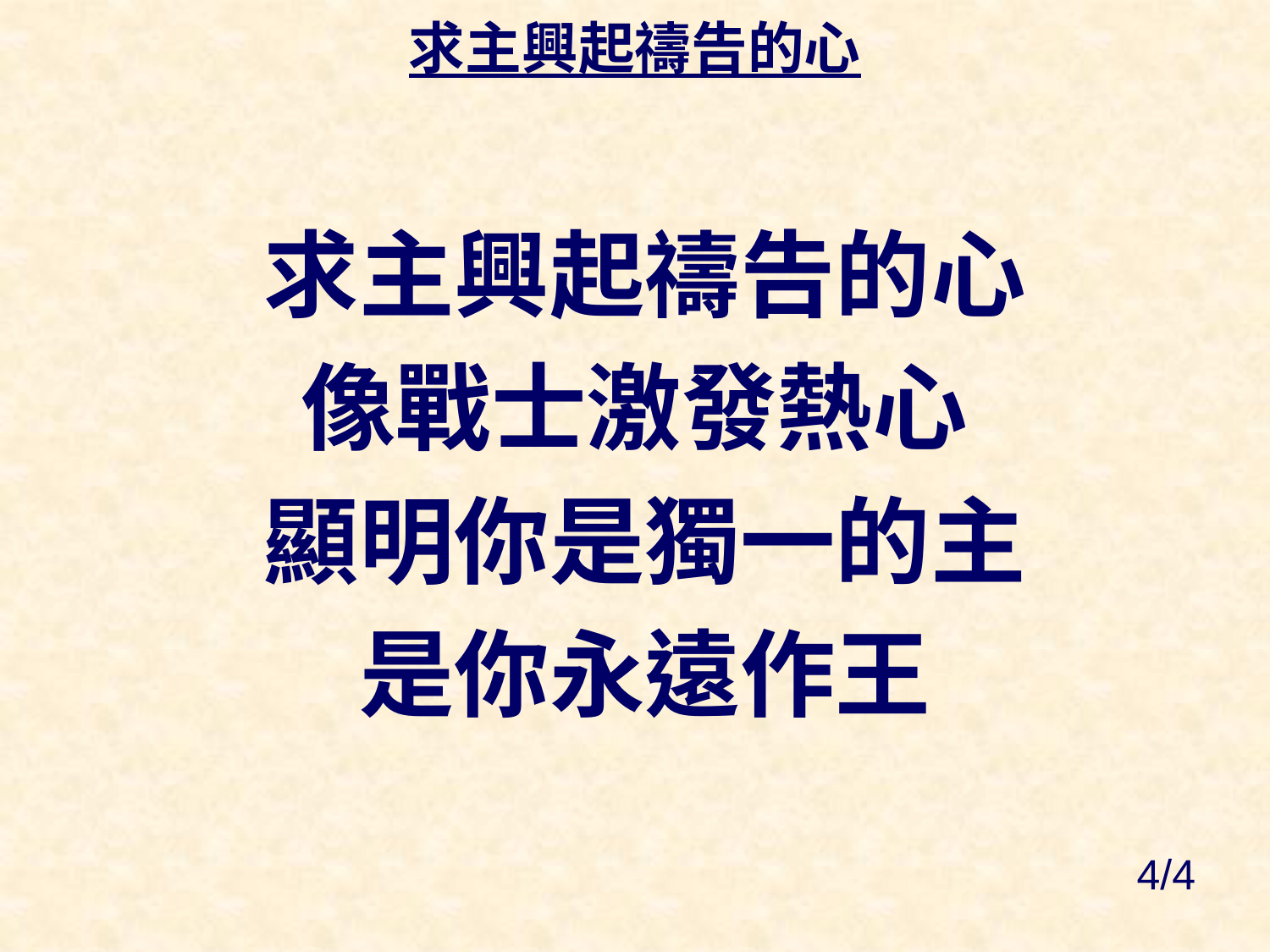

# 求主興起禱告的心
求主興起禱告的心
像戰士激發熱心
顯明你是獨一的主
是你永遠作王
4/4